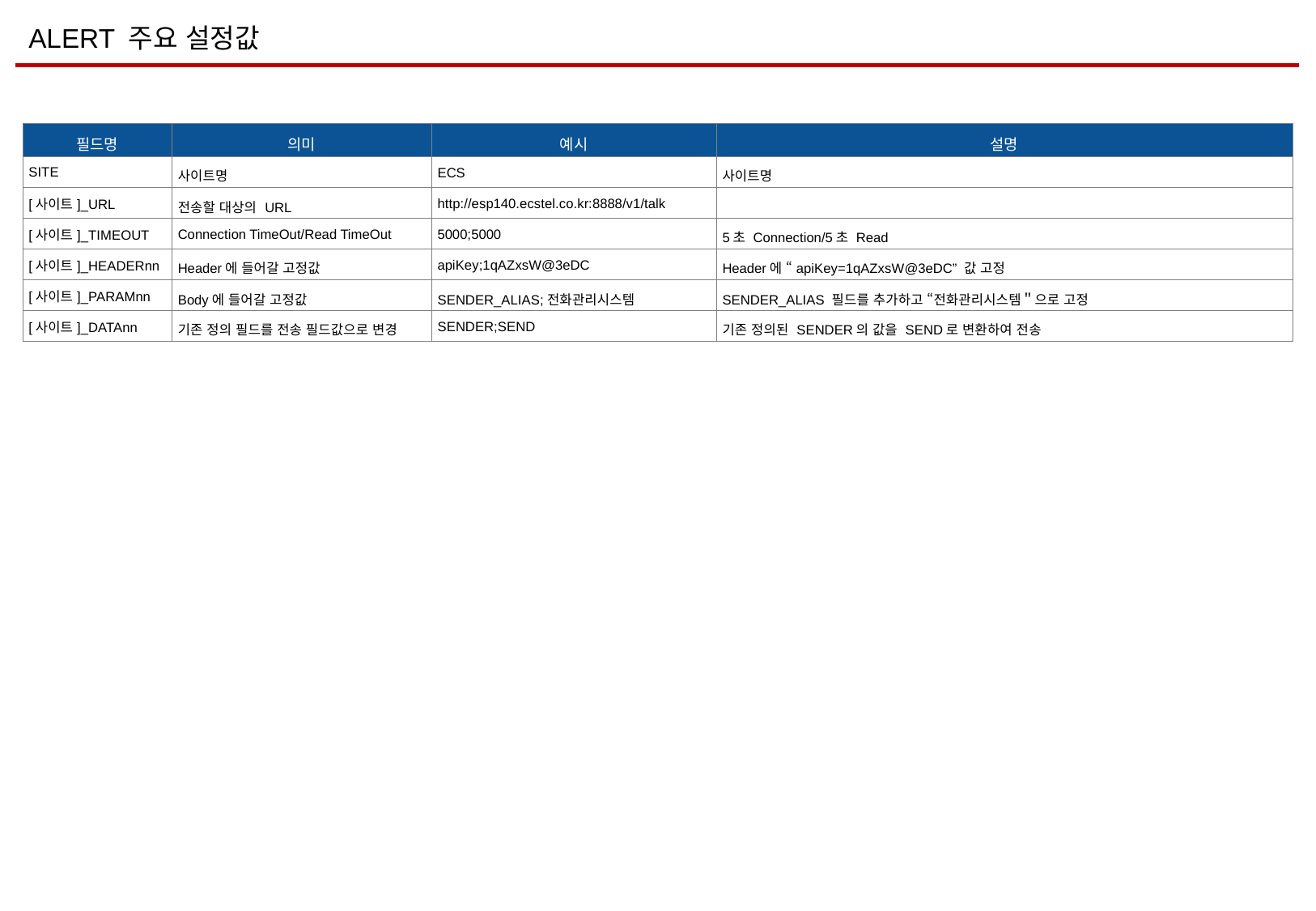

ALERT 주요 설정값
| 필드명 | 의미 | 예시 | 설명 |
| --- | --- | --- | --- |
| SITE | 사이트명 | ECS | 사이트명 |
| [사이트]\_URL | 전송할 대상의 URL | http://esp140.ecstel.co.kr:8888/v1/talk |  |
| [사이트]\_TIMEOUT | Connection TimeOut/Read TimeOut | 5000;5000 | 5초 Connection/5초 Read |
| [사이트]\_HEADERnn | Header에 들어갈 고정값 | apiKey;1qAZxsW@3eDC | Header에 “apiKey=1qAZxsW@3eDC” 값 고정 |
| [사이트]\_PARAMnn | Body에 들어갈 고정값 | SENDER\_ALIAS;전화관리시스템 | SENDER\_ALIAS 필드를 추가하고 “전화관리시스템＂으로 고정 |
| [사이트]\_DATAnn | 기존 정의 필드를 전송 필드값으로 변경 | SENDER;SEND | 기존 정의된 SENDER의 값을 SEND로 변환하여 전송 |